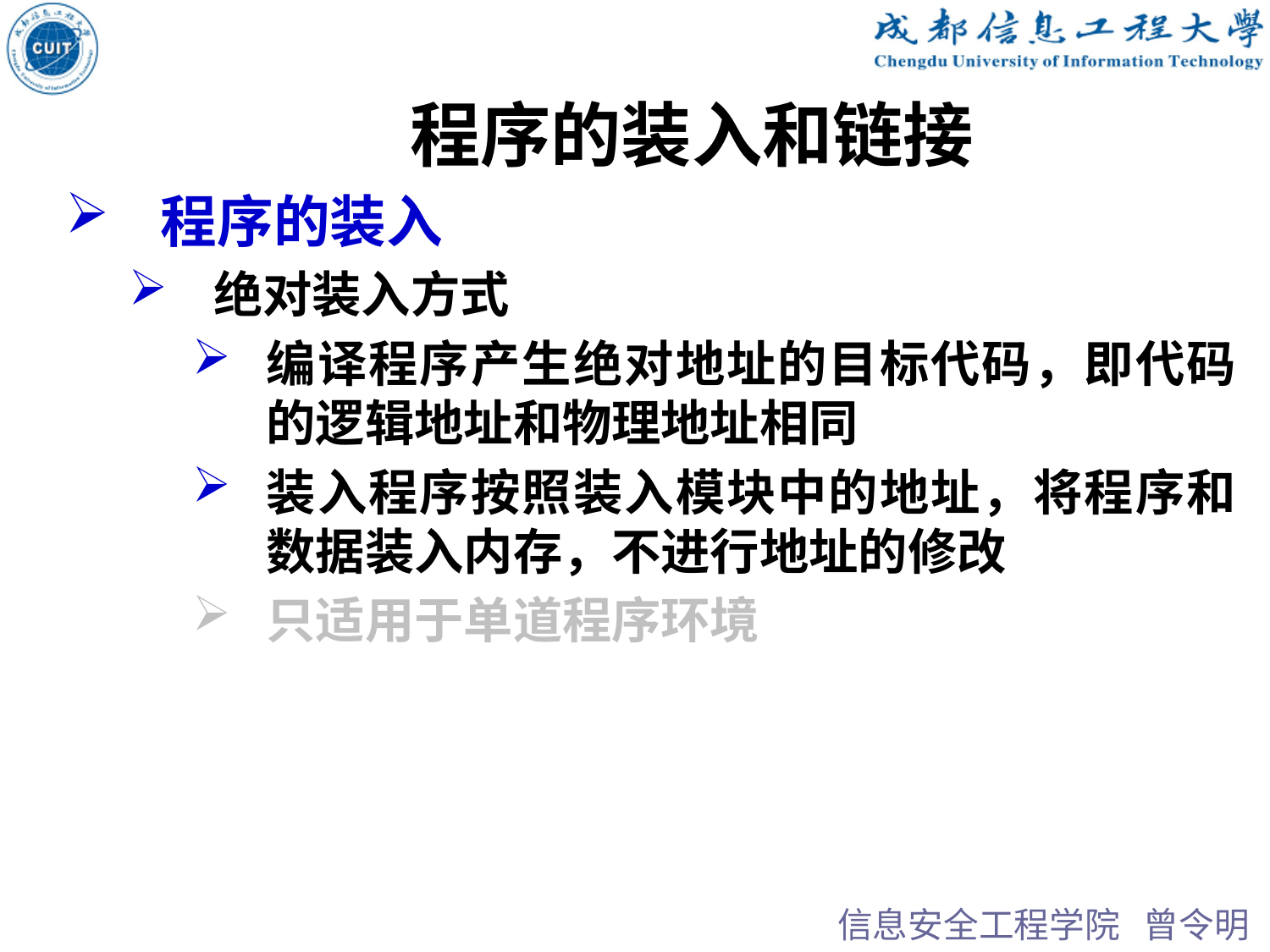

程序的装入和链接
程序的装入
绝对装入方式
编译程序产生绝对地址的目标代码，即代码的逻辑地址和物理地址相同
装入程序按照装入模块中的地址，将程序和数据装入内存，不进行地址的修改
只适用于单道程序环境